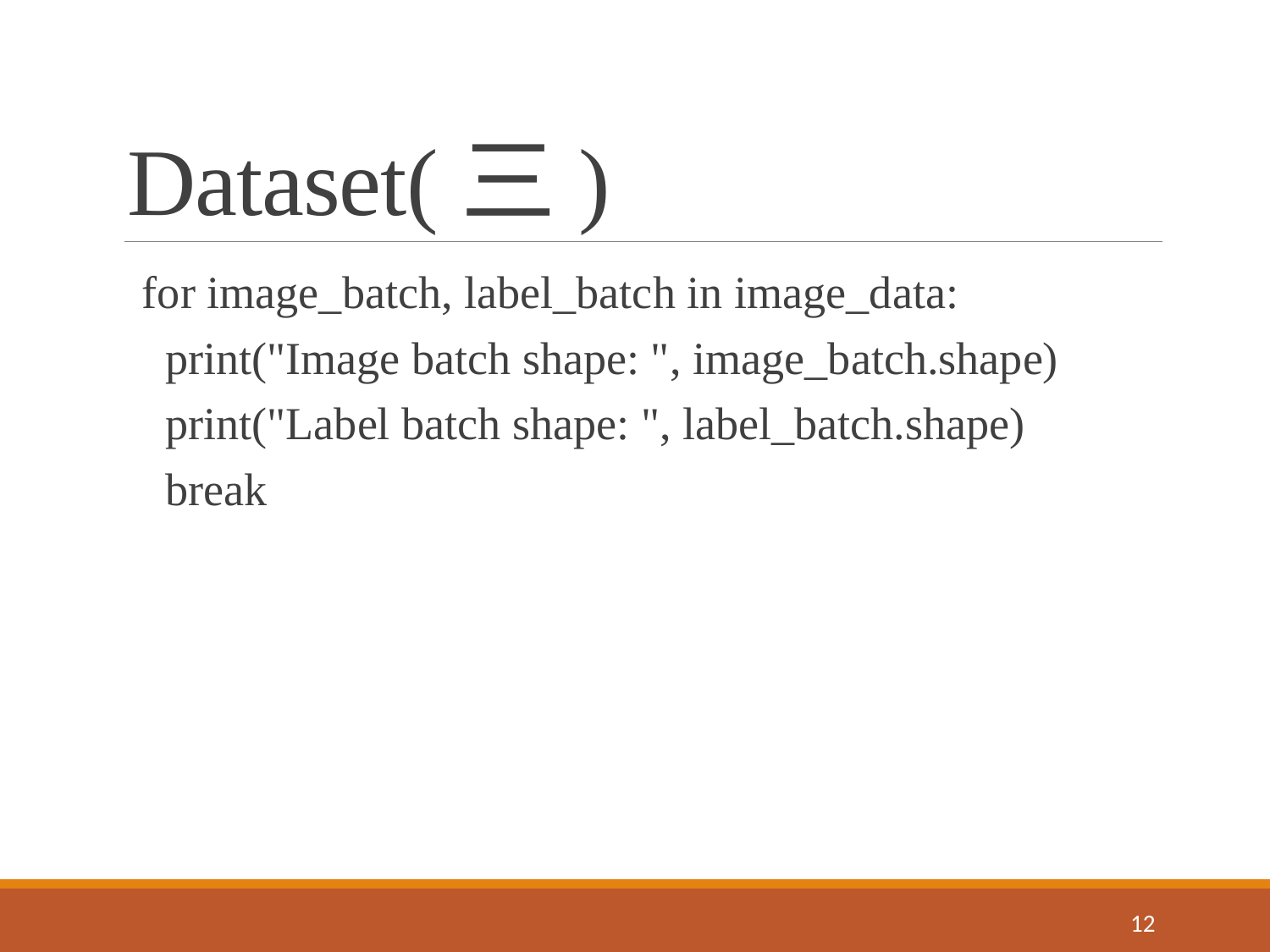

# Dataset(三)
for image_batch, label_batch in image_data:
  print("Image batch shape: ", image_batch.shape)
  print("Label batch shape: ", label_batch.shape)
  break
12